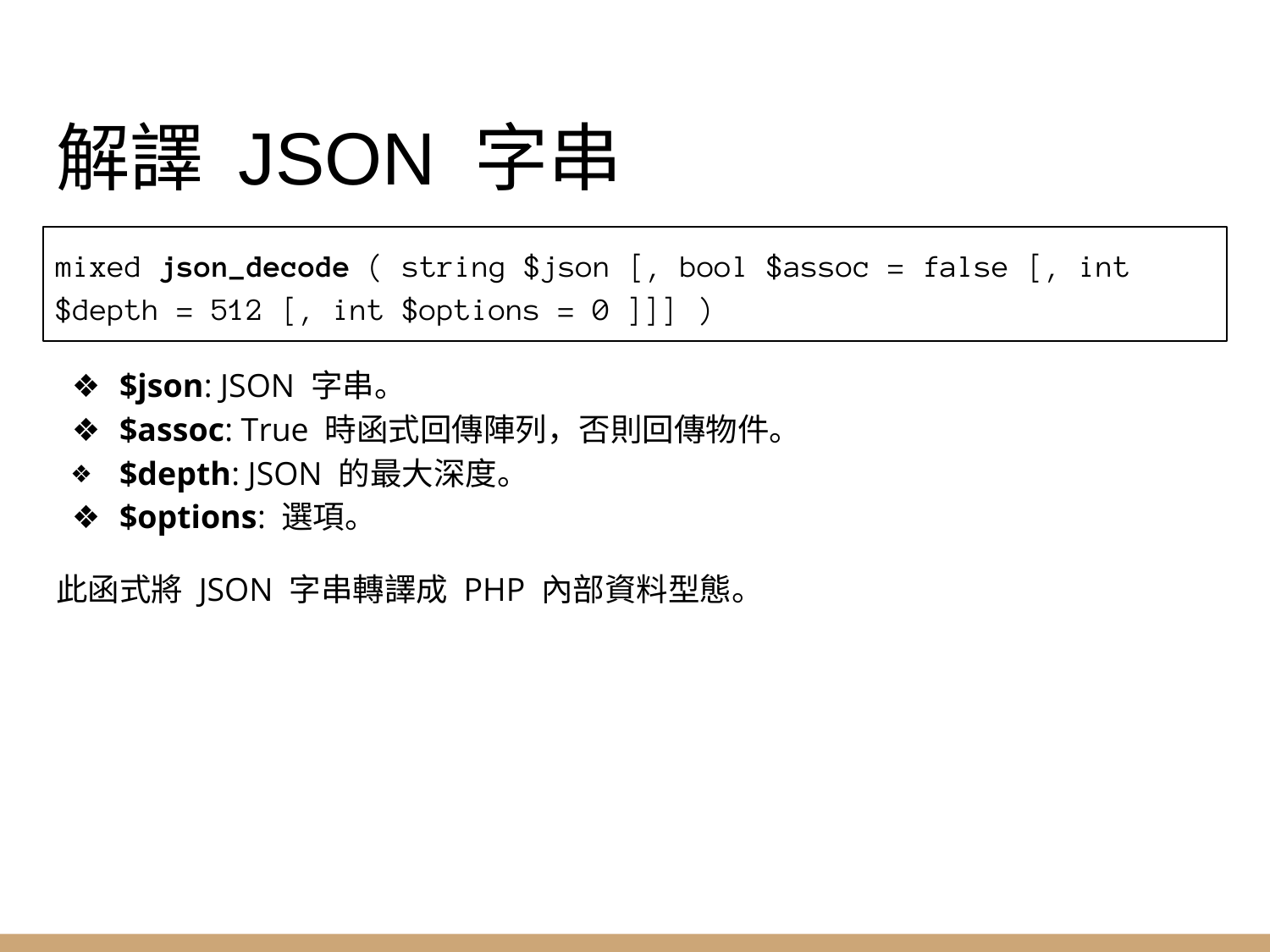

# 解譯 JSON 字串
mixed json_decode ( string $json [, bool $assoc = false [, int $depth = 512 [, int $options = 0 ]]] )
$json: JSON 字串。
$assoc: True 時函式回傳陣列，否則回傳物件。
$depth: JSON 的最大深度。
$options: 選項。
此函式將 JSON 字串轉譯成 PHP 內部資料型態。